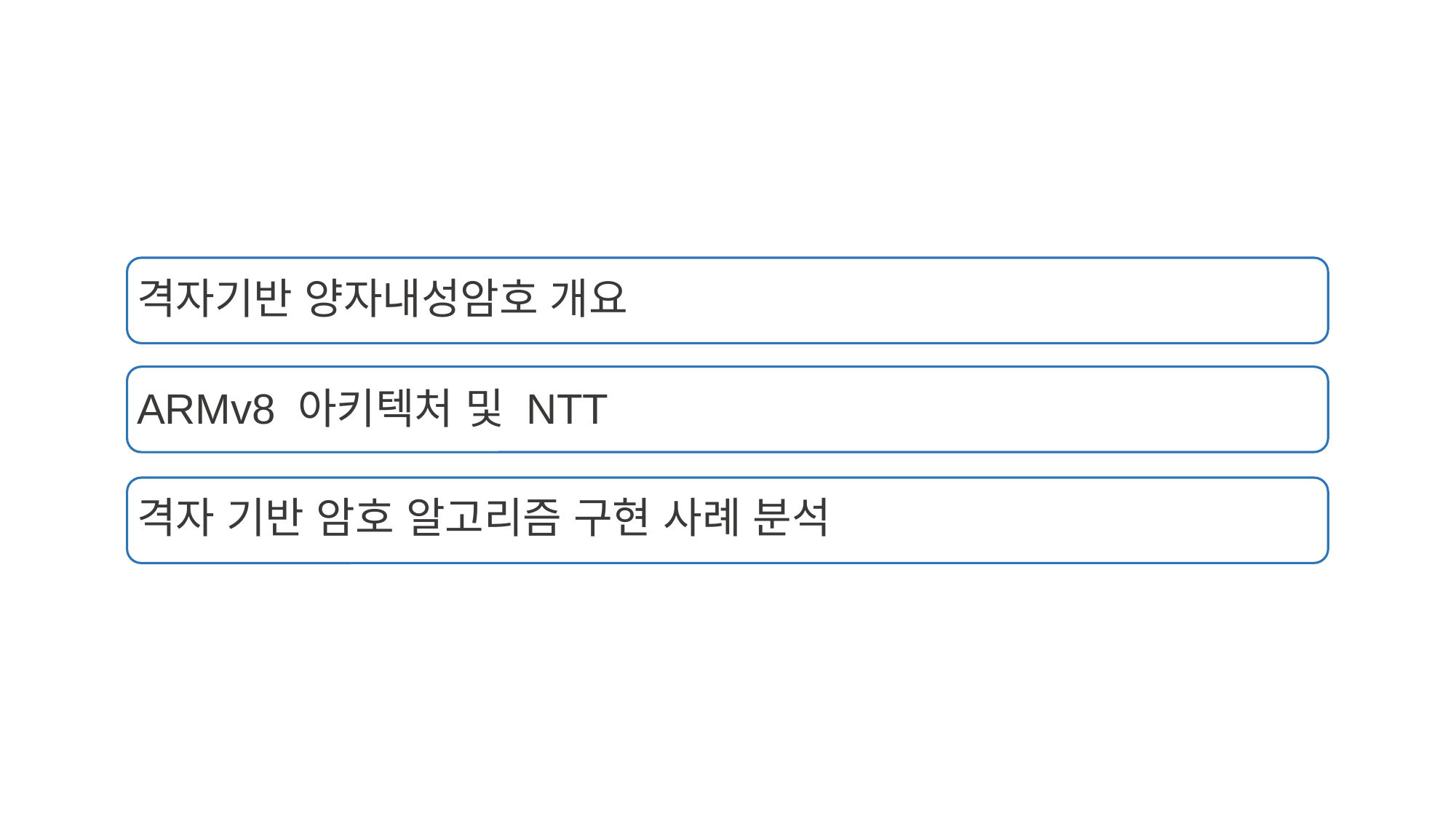

격자기반 양자내성암호 개요
ARMv8 아키텍처 및 NTT
격자 기반 암호 알고리즘 구현 사례 분석